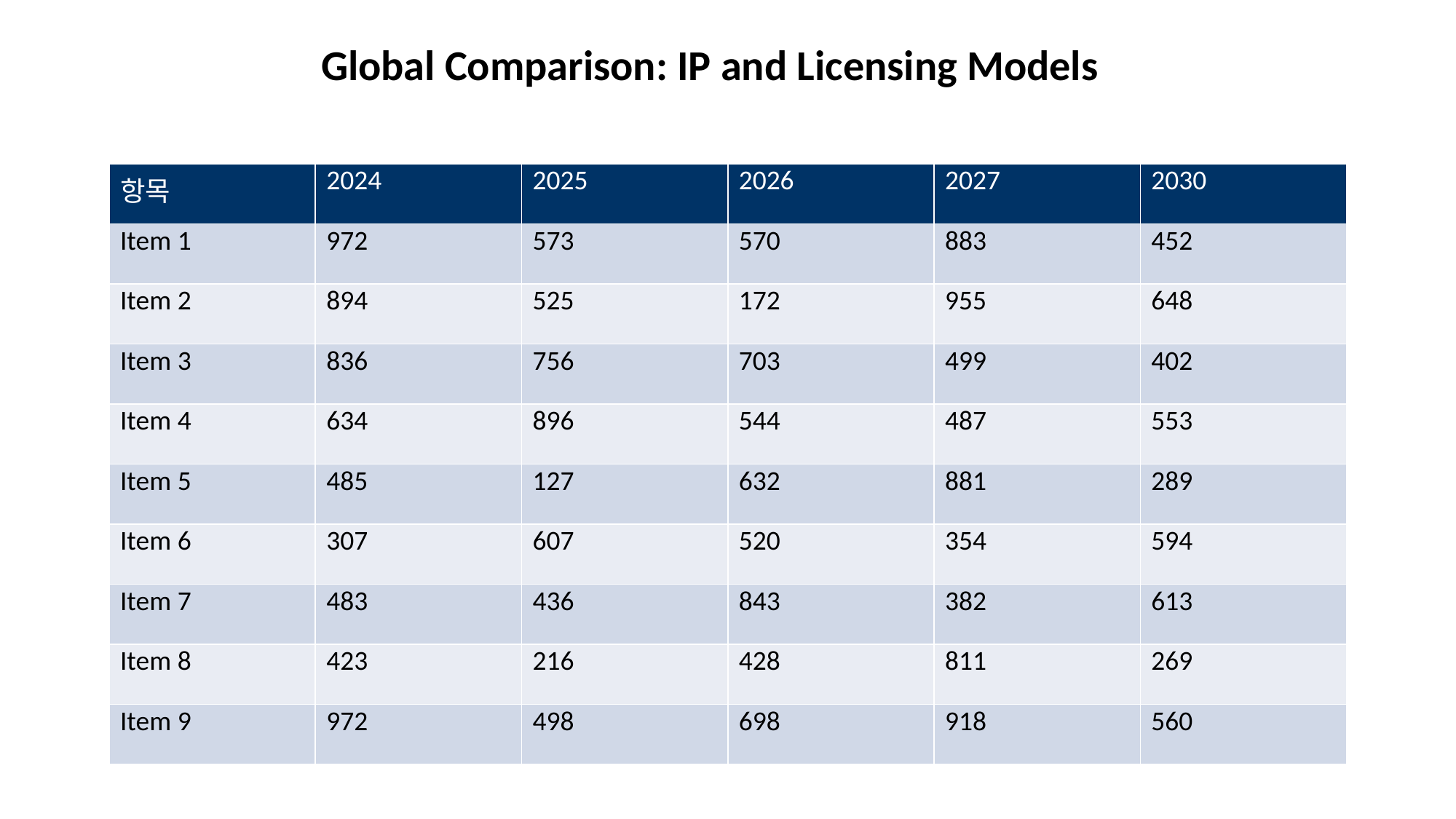

Global Comparison: IP and Licensing Models
#
| 항목 | 2024 | 2025 | 2026 | 2027 | 2030 |
| --- | --- | --- | --- | --- | --- |
| Item 1 | 972 | 573 | 570 | 883 | 452 |
| Item 2 | 894 | 525 | 172 | 955 | 648 |
| Item 3 | 836 | 756 | 703 | 499 | 402 |
| Item 4 | 634 | 896 | 544 | 487 | 553 |
| Item 5 | 485 | 127 | 632 | 881 | 289 |
| Item 6 | 307 | 607 | 520 | 354 | 594 |
| Item 7 | 483 | 436 | 843 | 382 | 613 |
| Item 8 | 423 | 216 | 428 | 811 | 269 |
| Item 9 | 972 | 498 | 698 | 918 | 560 |